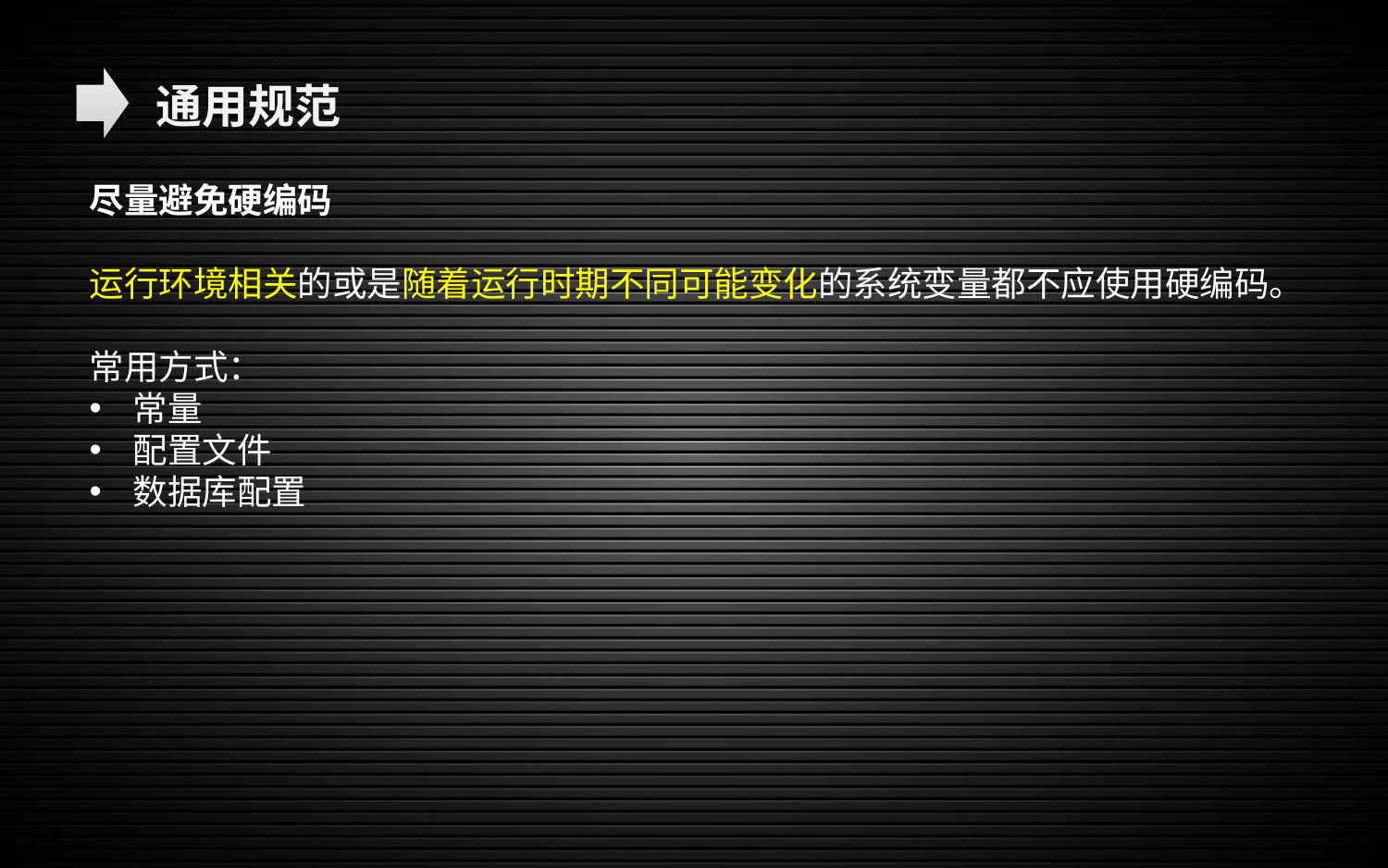

通用规范
尽量避免硬编码

运行环境相关的或是随着运行时期不同可能变化的系统变量都不应使用硬编码。

常用方式：
常量
配置文件
数据库配置